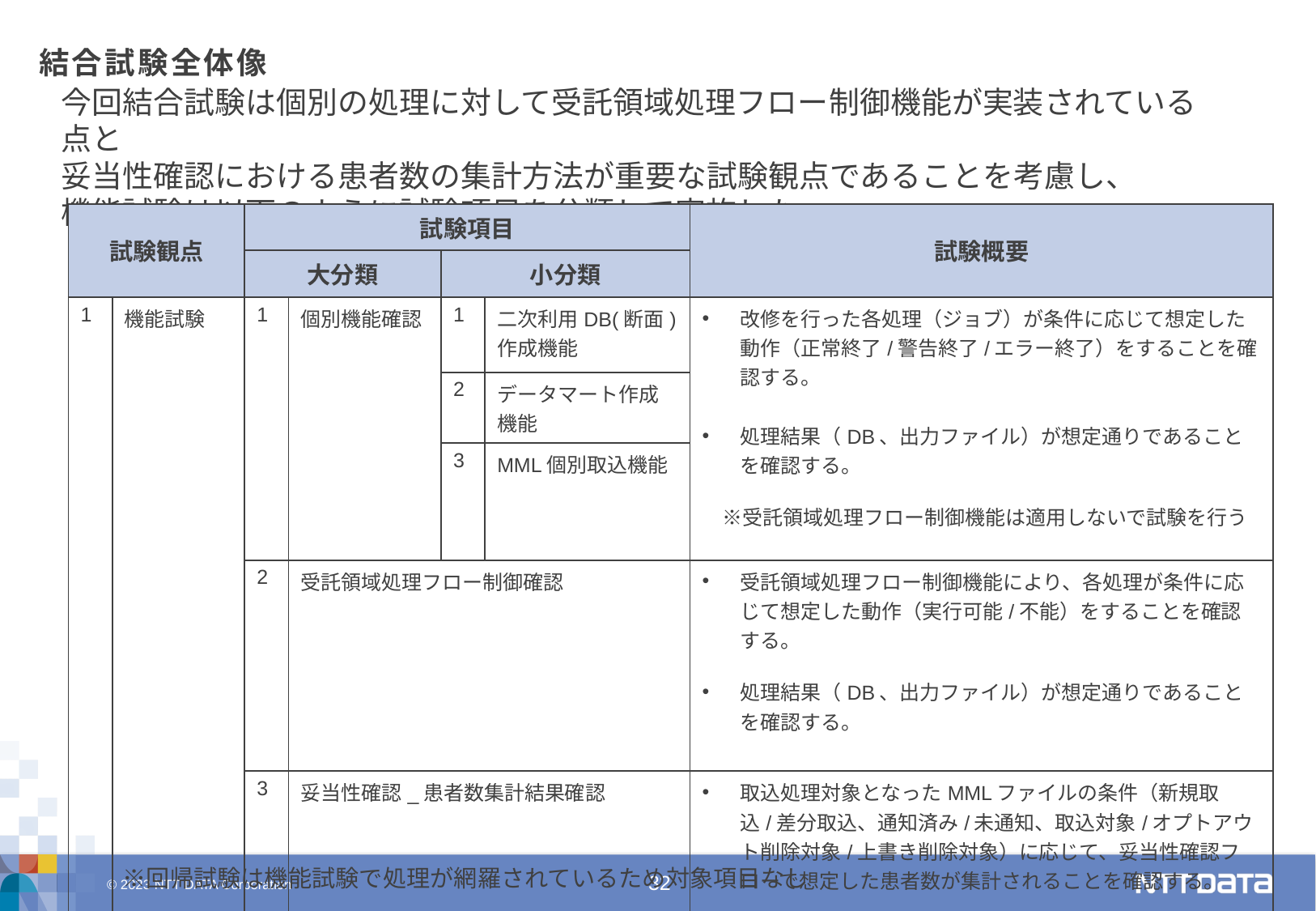

# 結合試験全体像
今回結合試験は個別の処理に対して受託領域処理フロー制御機能が実装されている点と
妥当性確認における患者数の集計方法が重要な試験観点であることを考慮し、
機能試験は以下のように試験項目を分類して実施した。

　　※回帰試験は機能試験で処理が網羅されているため対象項目なし
| 試験観点 |  | 試験項目 |  |  |  | 試験概要 |
| --- | --- | --- | --- | --- | --- | --- |
|  |  | 大分類 |  | 小分類 |  |  |
| 1 | 機能試験 | 1 | 個別機能確認 | 1 | 二次利用DB(断面) 作成機能 | 改修を行った各処理（ジョブ）が条件に応じて想定した動作（正常終了/警告終了/エラー終了）をすることを確認する。 処理結果（DB、出力ファイル）が想定通りであることを確認する。 　※受託領域処理フロー制御機能は適用しないで試験を行う |
|  |  |  |  | 2 | データマート作成機能 |  |
|  |  |  |  | 3 | MML個別取込機能 |  |
|  |  | 2 | 受託領域処理フロー制御確認 |  |  | 受託領域処理フロー制御機能により、各処理が条件に応じて想定した動作（実行可能/不能）をすることを確認する。 処理結果（DB、出力ファイル）が想定通りであることを確認する。 |
|  |  | 3 | 妥当性確認\_患者数集計結果確認 |  |  | 取込処理対象となったMMLファイルの条件（新規取込/差分取込、通知済み/未通知、取込対象/オプトアウト削除対象/上書き削除対象）に応じて、妥当性確認フローで想定した患者数が集計されることを確認する。 |
| 2 | 非機能試験 | 1 | パフォーマンス検証 |  |  | 検証対象の処理が本番環境のデータ量で実行した際に想定した時間内で完了することを確認する。 |